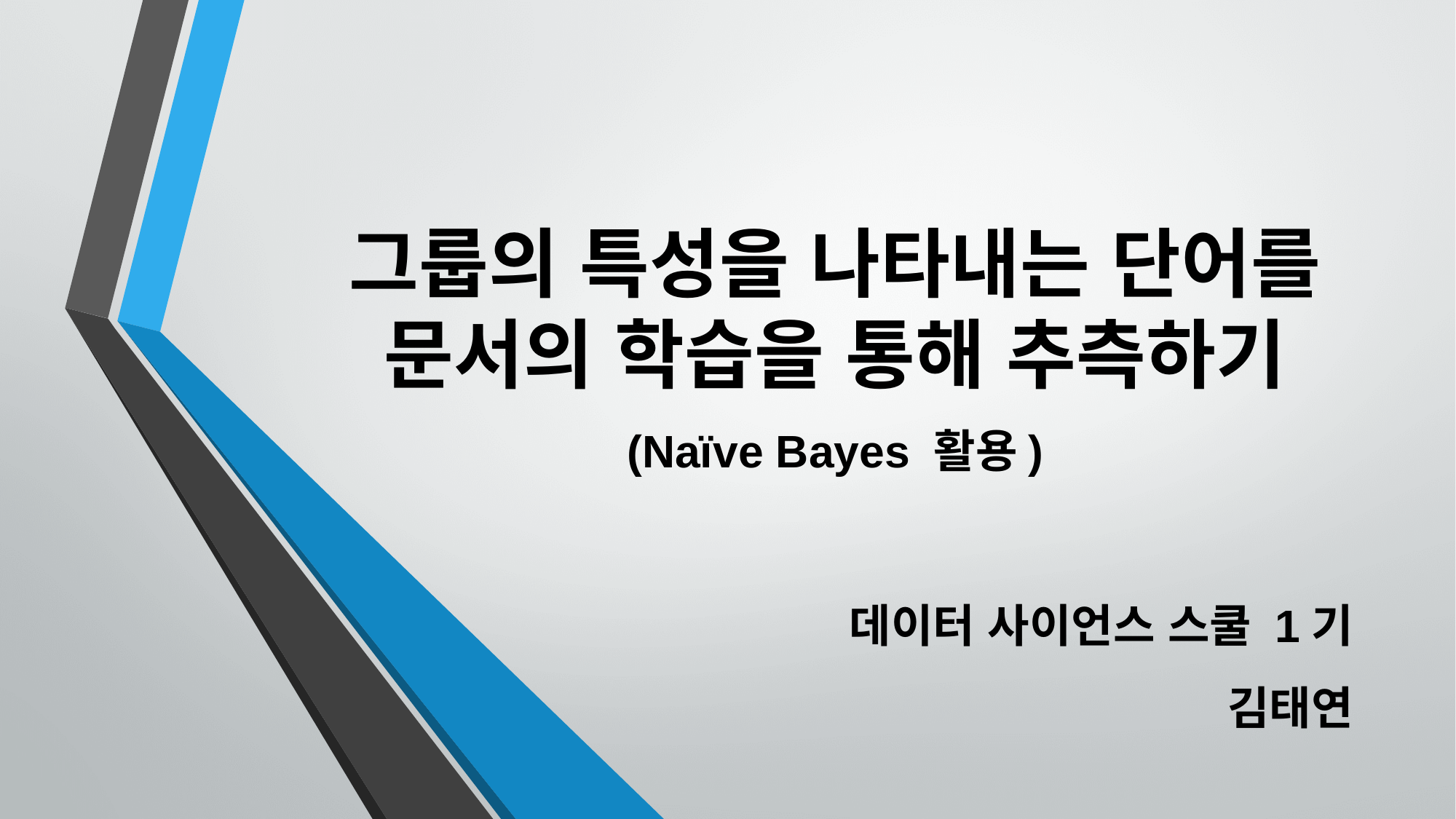

# 그룹의 특성을 나타내는 단어를 문서의 학습을 통해 추측하기
(Naïve Bayes 활용)
데이터 사이언스 스쿨 1기
김태연